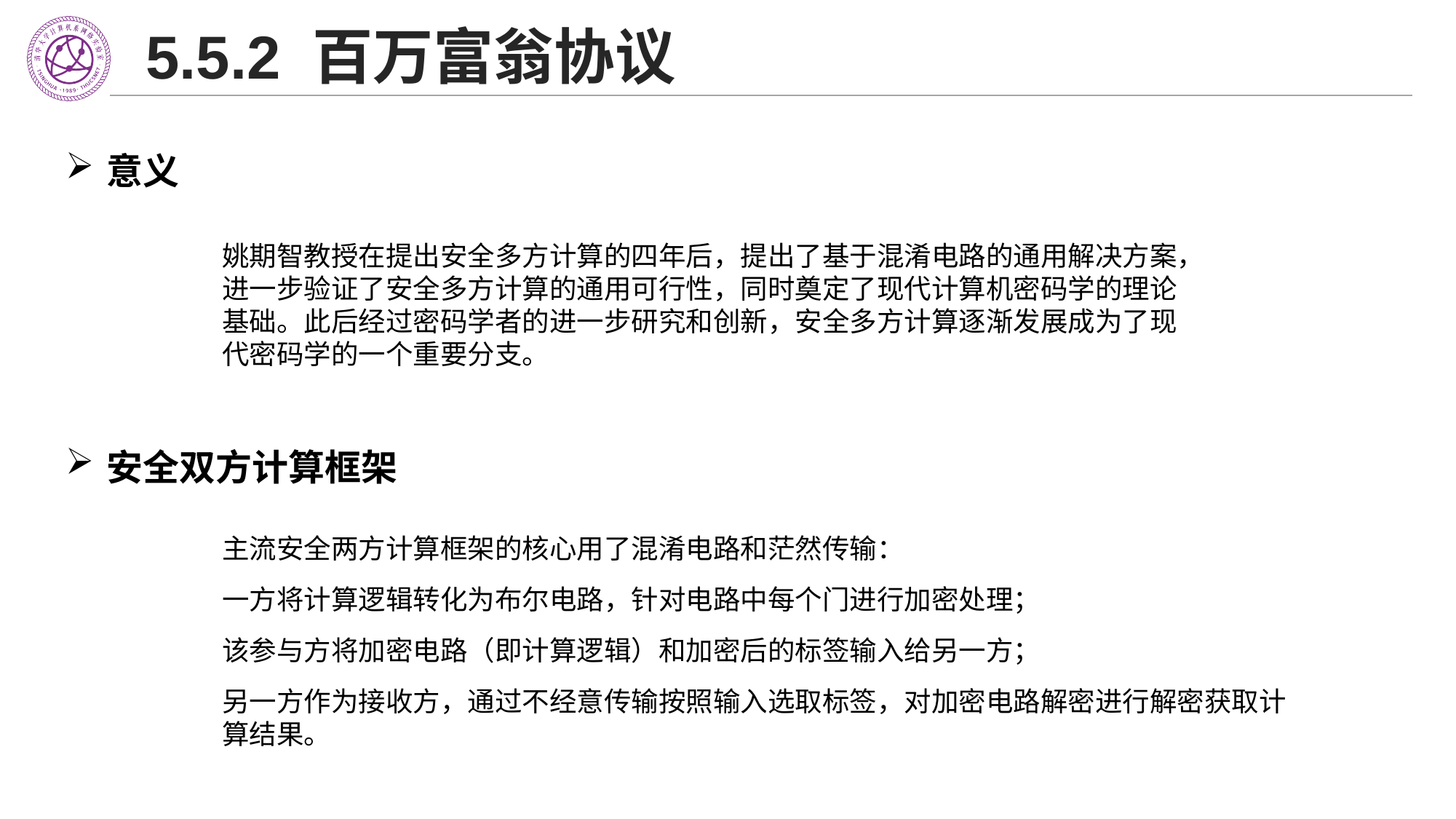

# 5.5.2 百万富翁协议
意义
姚期智教授在提出安全多方计算的四年后，提出了基于混淆电路的通用解决方案，进一步验证了安全多方计算的通用可行性，同时奠定了现代计算机密码学的理论基础。此后经过密码学者的进一步研究和创新，安全多方计算逐渐发展成为了现代密码学的一个重要分支。
安全双方计算框架
主流安全两方计算框架的核心用了混淆电路和茫然传输：
一方将计算逻辑转化为布尔电路，针对电路中每个门进行加密处理；
该参与方将加密电路（即计算逻辑）和加密后的标签输入给另一方；
另一方作为接收方，通过不经意传输按照输入选取标签，对加密电路解密进行解密获取计算结果。